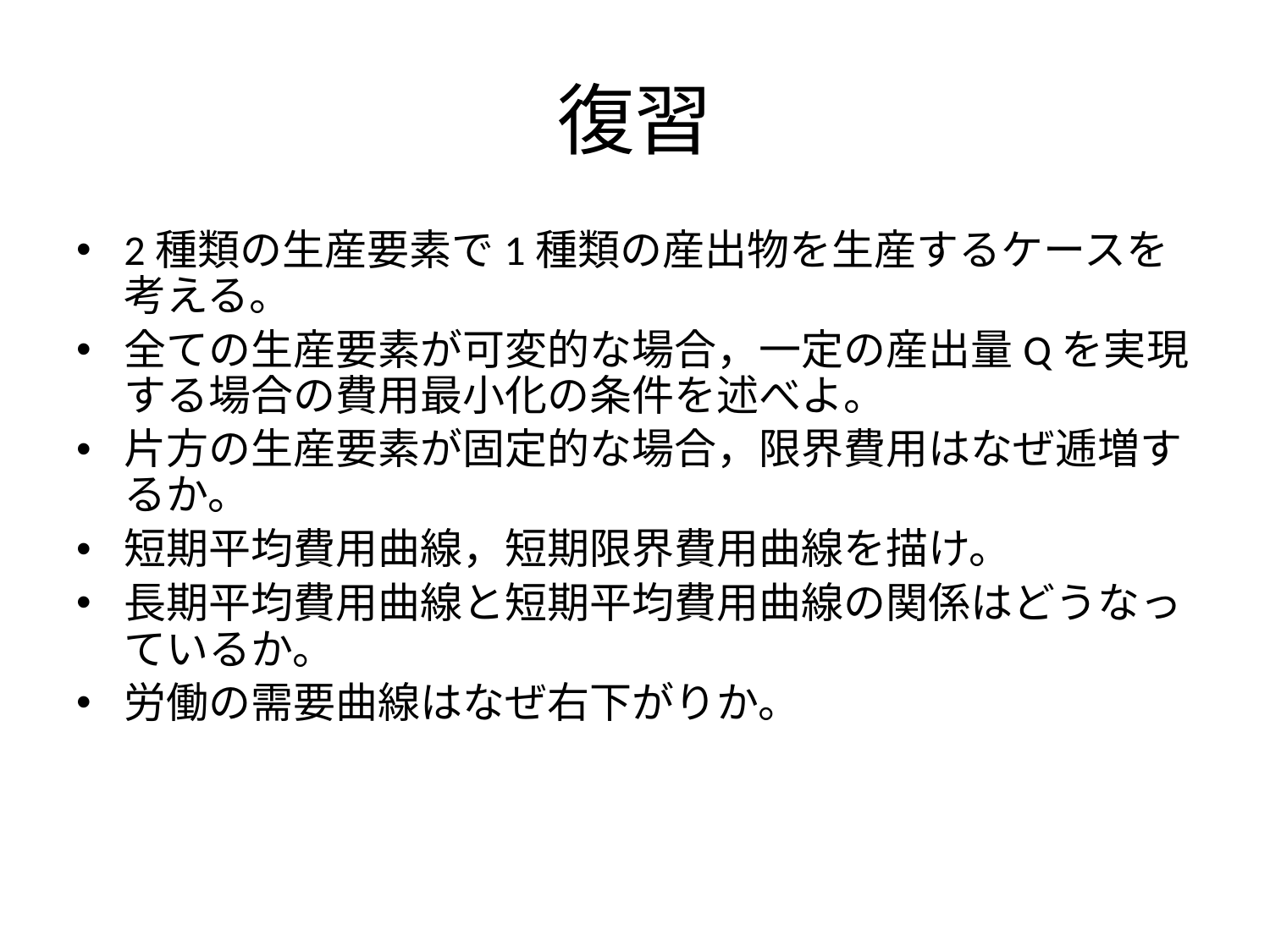

# 復習
2種類の生産要素で1種類の産出物を生産するケースを考える。
全ての生産要素が可変的な場合，一定の産出量Qを実現する場合の費用最小化の条件を述べよ。
片方の生産要素が固定的な場合，限界費用はなぜ逓増するか。
短期平均費用曲線，短期限界費用曲線を描け。
長期平均費用曲線と短期平均費用曲線の関係はどうなっているか。
労働の需要曲線はなぜ右下がりか。